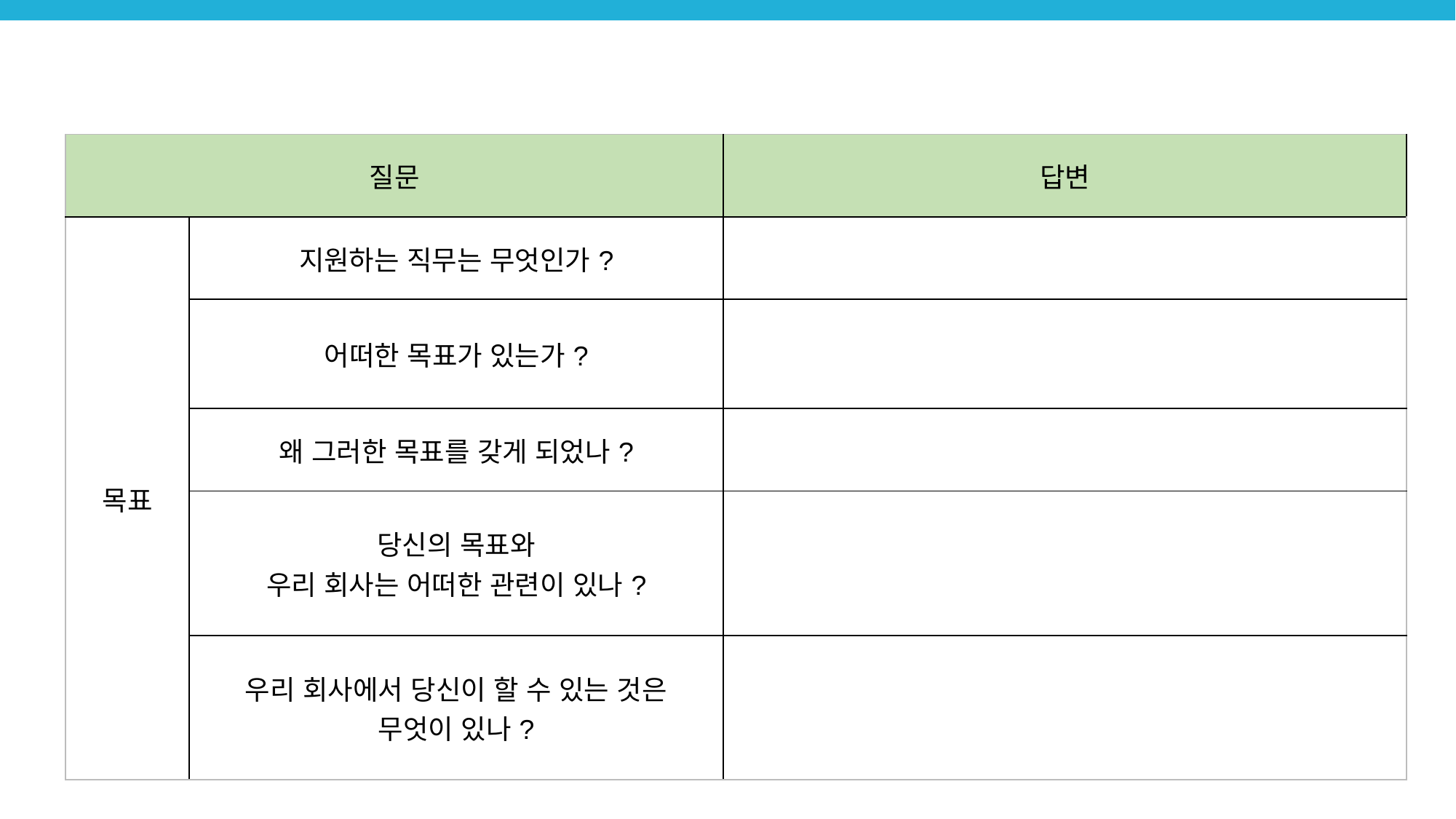

04/ 직무분석의 활용
| 질문 |  | 답변 |
| --- | --- | --- |
| 목표 | 지원하는 직무는 무엇인가? |  |
|  | 어떠한 목표가 있는가? |  |
|  | 왜 그러한 목표를 갖게 되었나? |  |
|  | 당신의 목표와 우리 회사는 어떠한 관련이 있나? |  |
|  | 우리 회사에서 당신이 할 수 있는 것은 무엇이 있나? |  |